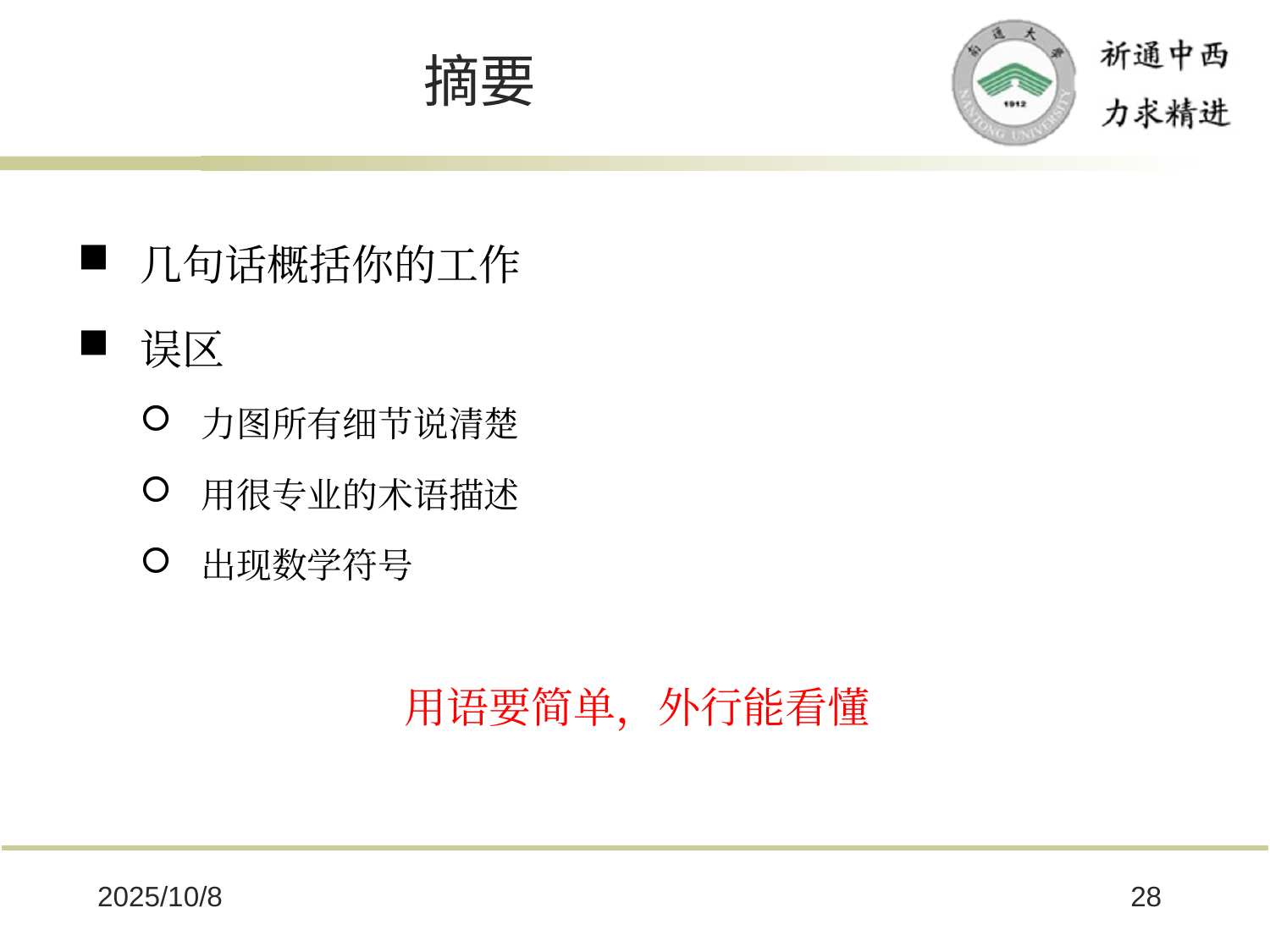

# 摘要
几句话概括你的工作
误区
力图所有细节说清楚
用很专业的术语描述
出现数学符号
用语要简单，外行能看懂
摘要

2025/10/8
28